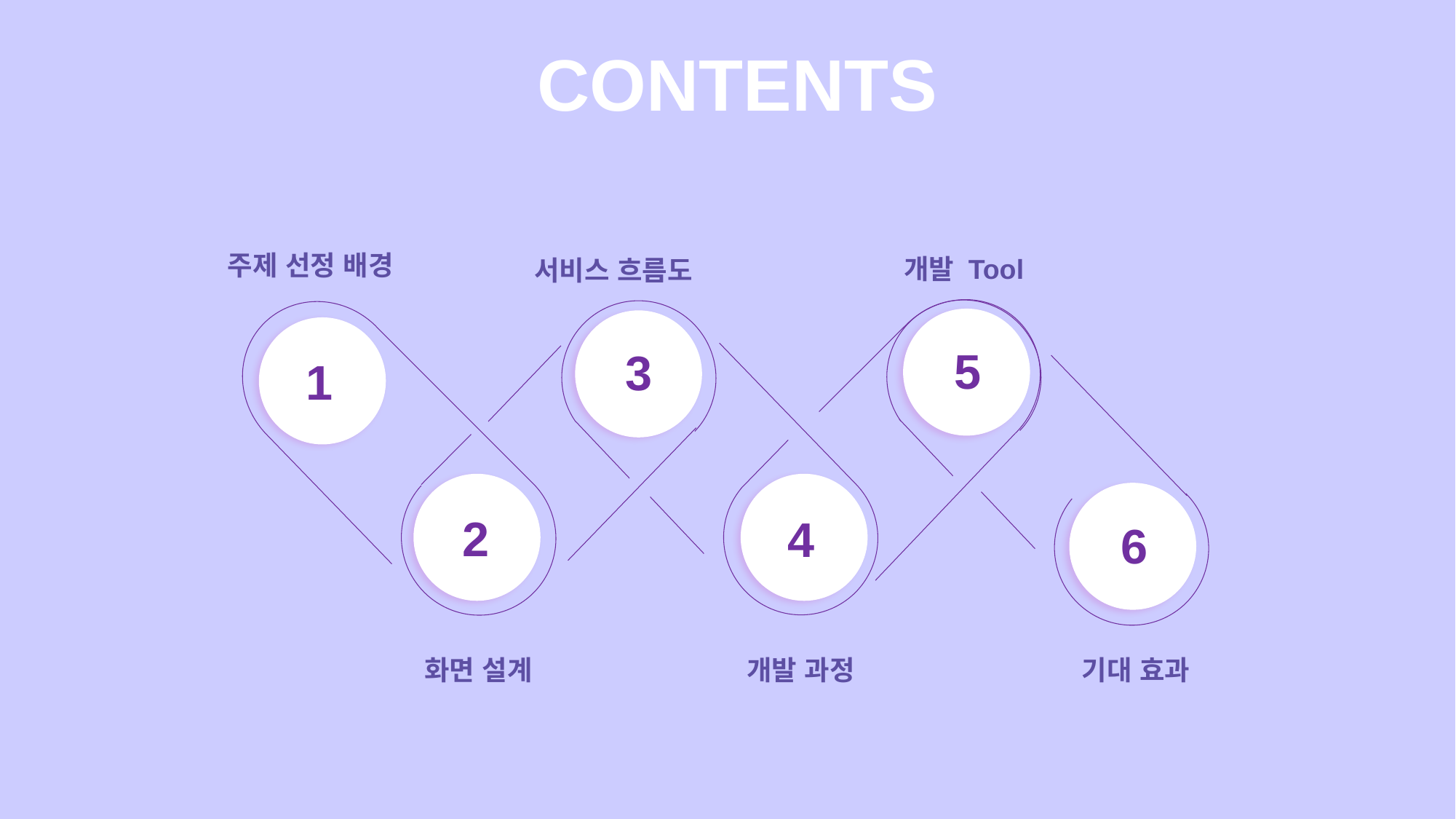

CONTENTS
주제 선정 배경
개발 Tool
서비스 흐름도

5
3
1

2
4
6
개발 과정
기대 효과
화면 설계